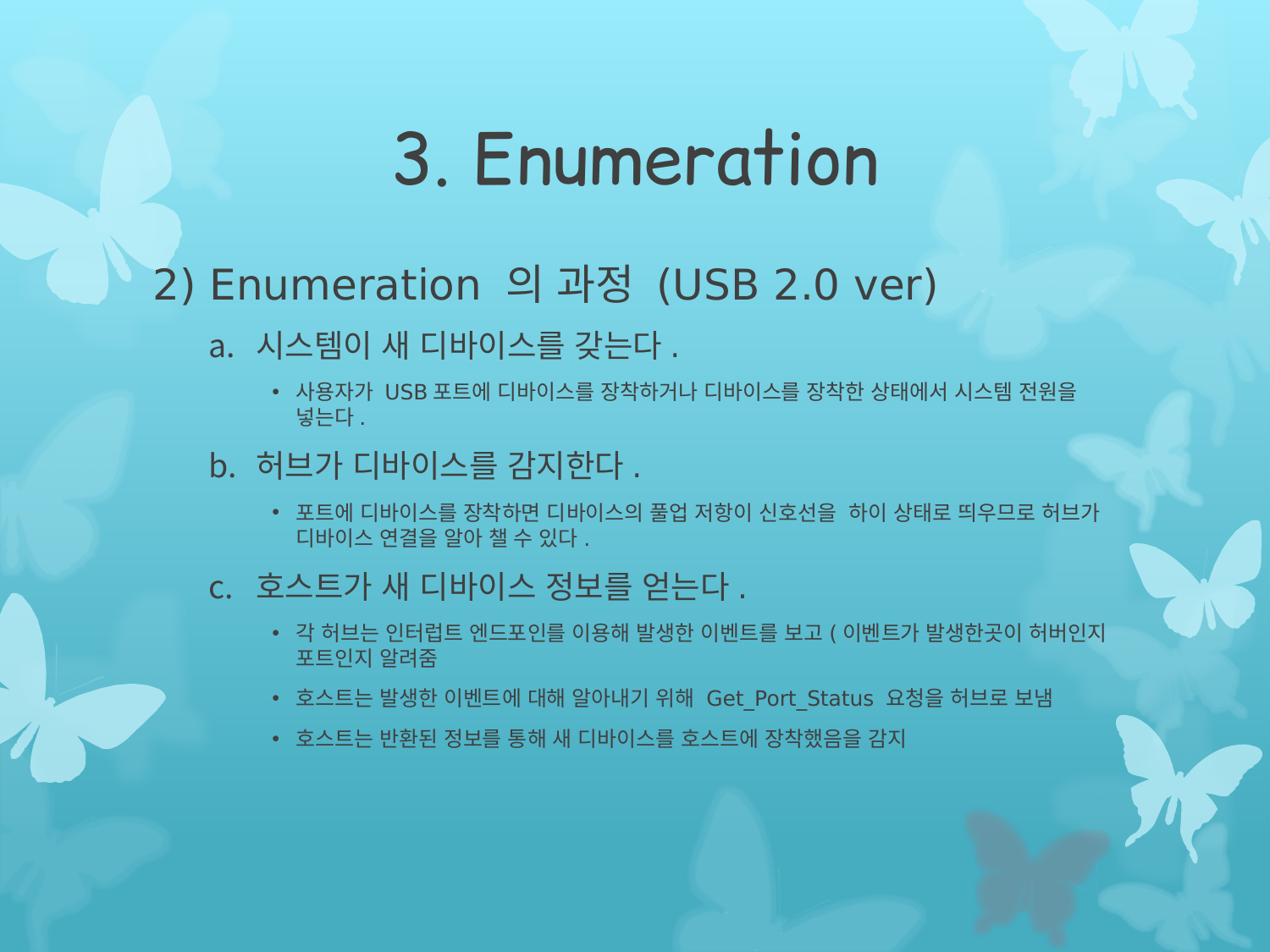

# 3. Enumeration
2) Enumeration 의 과정 (USB 2.0 ver)
시스템이 새 디바이스를 갖는다.
사용자가 USB포트에 디바이스를 장착하거나 디바이스를 장착한 상태에서 시스템 전원을  넣는다.
허브가 디바이스를 감지한다.
포트에 디바이스를 장착하면 디바이스의 풀업 저항이 신호선을  하이 상태로 띄우므로 허브가 디바이스 연결을 알아 챌 수 있다.
호스트가 새 디바이스 정보를 얻는다.
각 허브는 인터럽트 엔드포인를 이용해 발생한 이벤트를 보고(이벤트가 발생한곳이 허버인지 포트인지 알려줌
호스트는 발생한 이벤트에 대해 알아내기 위해 Get_Port_Status 요청을 허브로 보냄
호스트는 반환된 정보를 통해 새 디바이스를 호스트에 장착했음을 감지